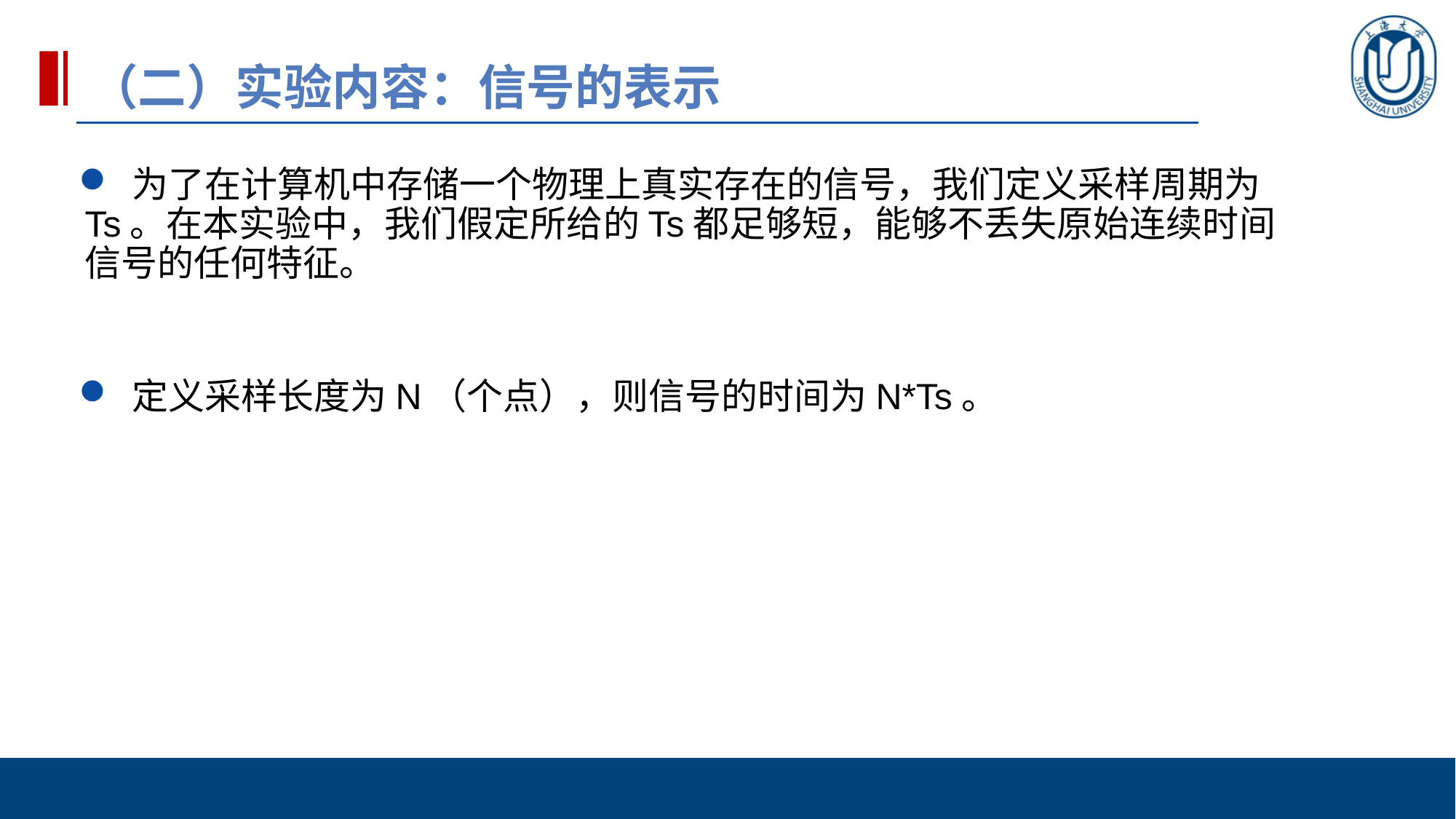

# （二）实验内容：信号的表示
 为了在计算机中存储一个物理上真实存在的信号，我们定义采样周期为Ts。在本实验中，我们假定所给的Ts都足够短，能够不丢失原始连续时间信号的任何特征。

 定义采样长度为N（个点），则信号的时间为N*Ts。